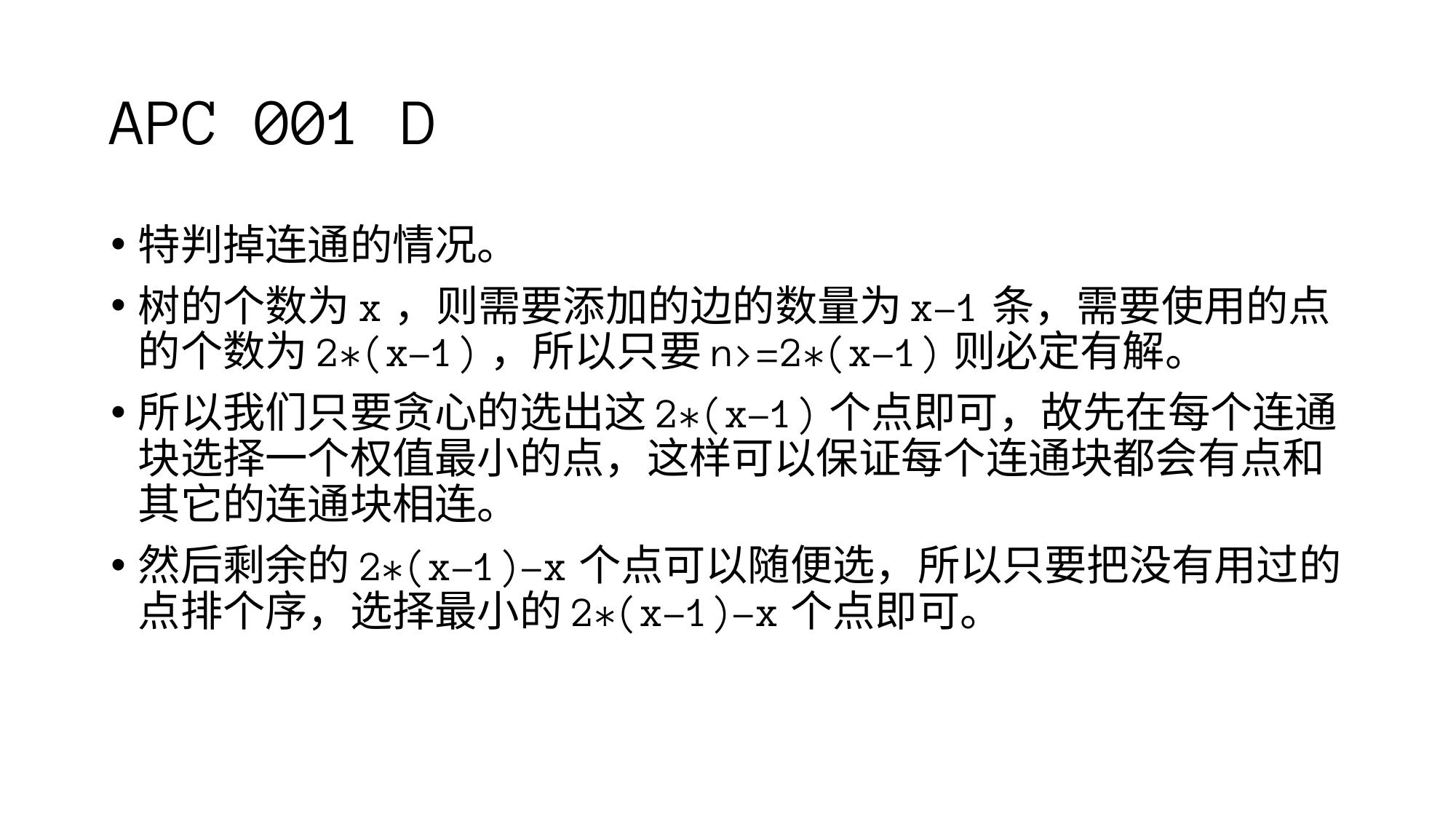

# APC 001 D
特判掉连通的情况。
树的个数为x，则需要添加的边的数量为x-1条，需要使用的点的个数为2*(x-1)，所以只要n>=2*(x-1)则必定有解。
所以我们只要贪心的选出这2*(x-1)个点即可，故先在每个连通块选择一个权值最小的点，这样可以保证每个连通块都会有点和其它的连通块相连。
然后剩余的2*(x-1)-x个点可以随便选，所以只要把没有用过的点排个序，选择最小的2*(x-1)-x个点即可。